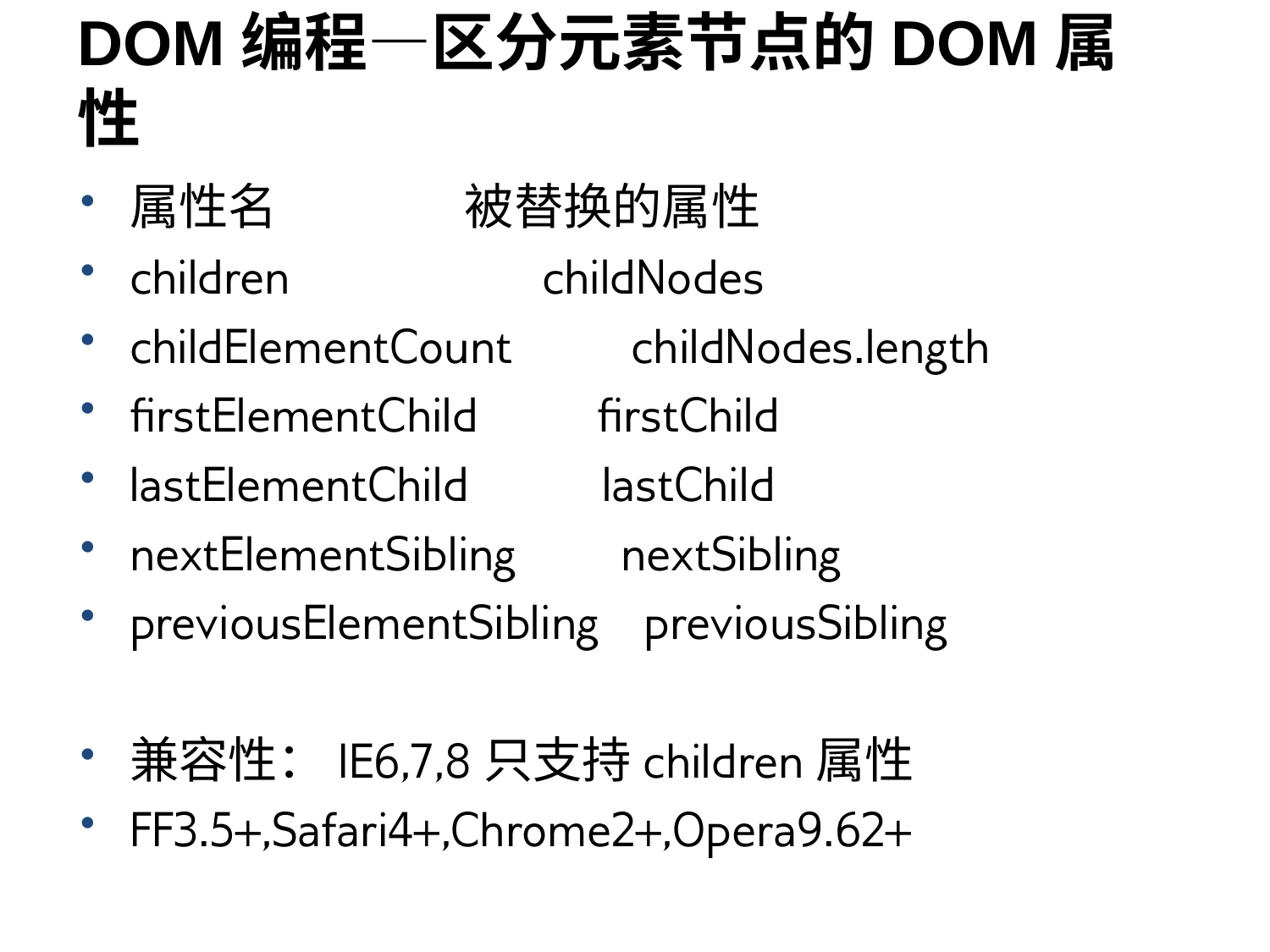

# DOM编程—区分元素节点的DOM属性
属性名                 被替换的属性
children                 childNodes
childElementCount        childNodes.length
firstElementChild        firstChild
lastElementChild         lastChild
nextElementSibling       nextSibling
previousElementSibling   previousSibling

兼容性：IE6,7,8只支持children属性
FF3.5+,Safari4+,Chrome2+,Opera9.62+
41